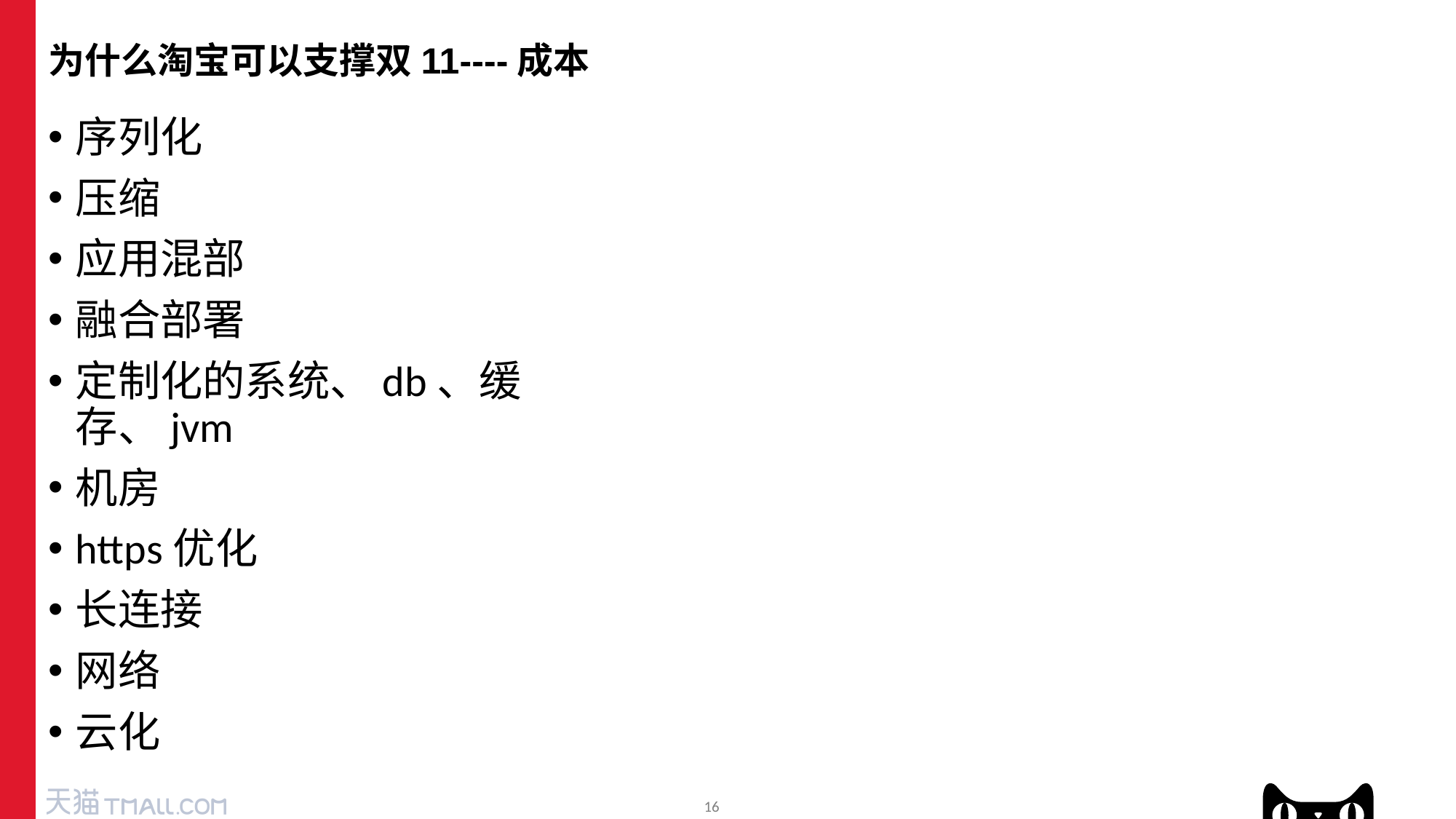

# 为什么淘宝可以支撑双11----成本
序列化
压缩
应用混部
融合部署
定制化的系统、db、缓存、jvm
机房
https优化
长连接
网络
云化